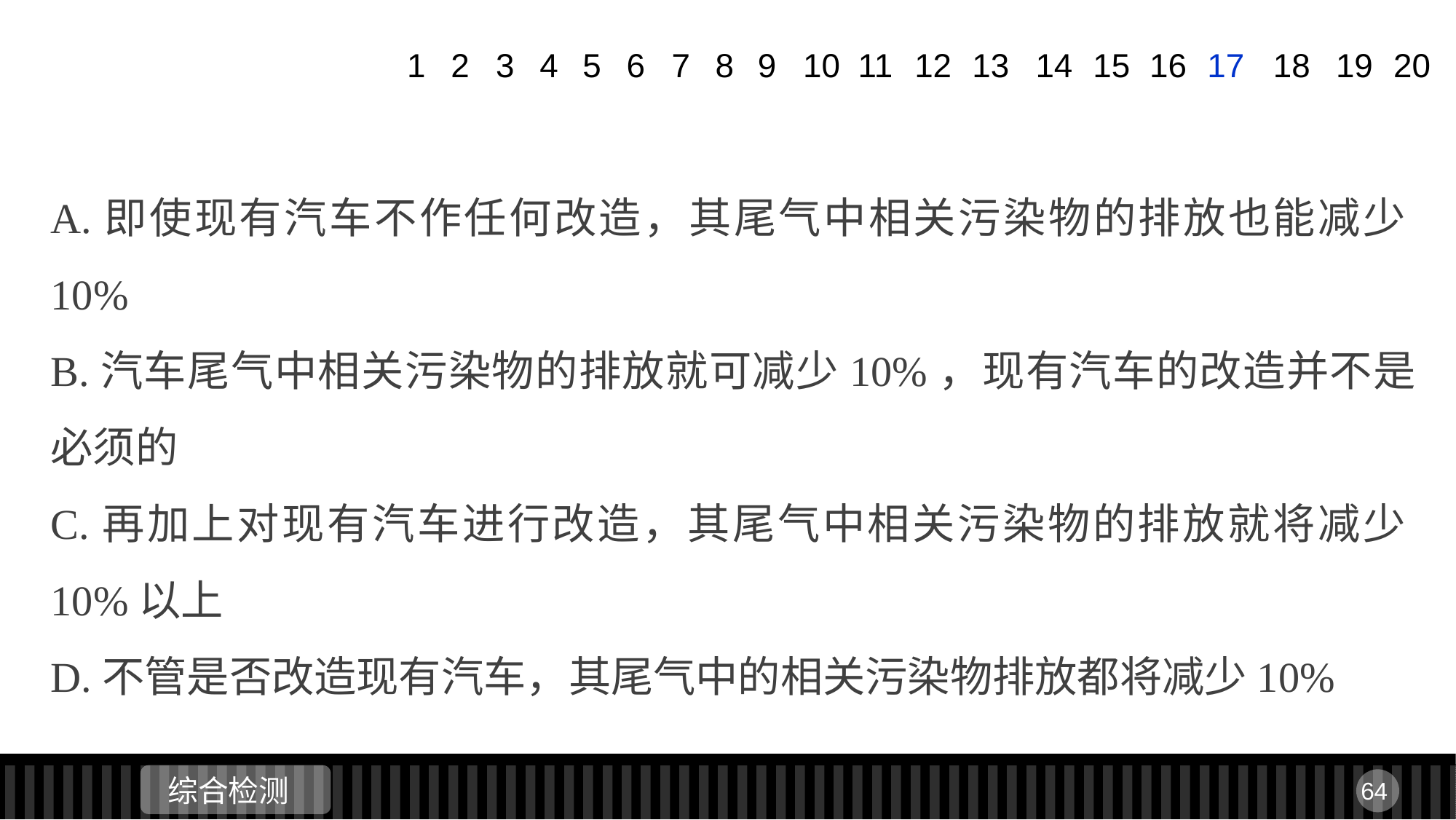

1
2
3
4
5
6
7
8
9
11
12
13
14
15
16
17
18
19
20
10
A.即使现有汽车不作任何改造，其尾气中相关污染物的排放也能减少10%
B.汽车尾气中相关污染物的排放就可减少10%，现有汽车的改造并不是必须的
C.再加上对现有汽车进行改造，其尾气中相关污染物的排放就将减少10%以上
D.不管是否改造现有汽车，其尾气中的相关污染物排放都将减少10%